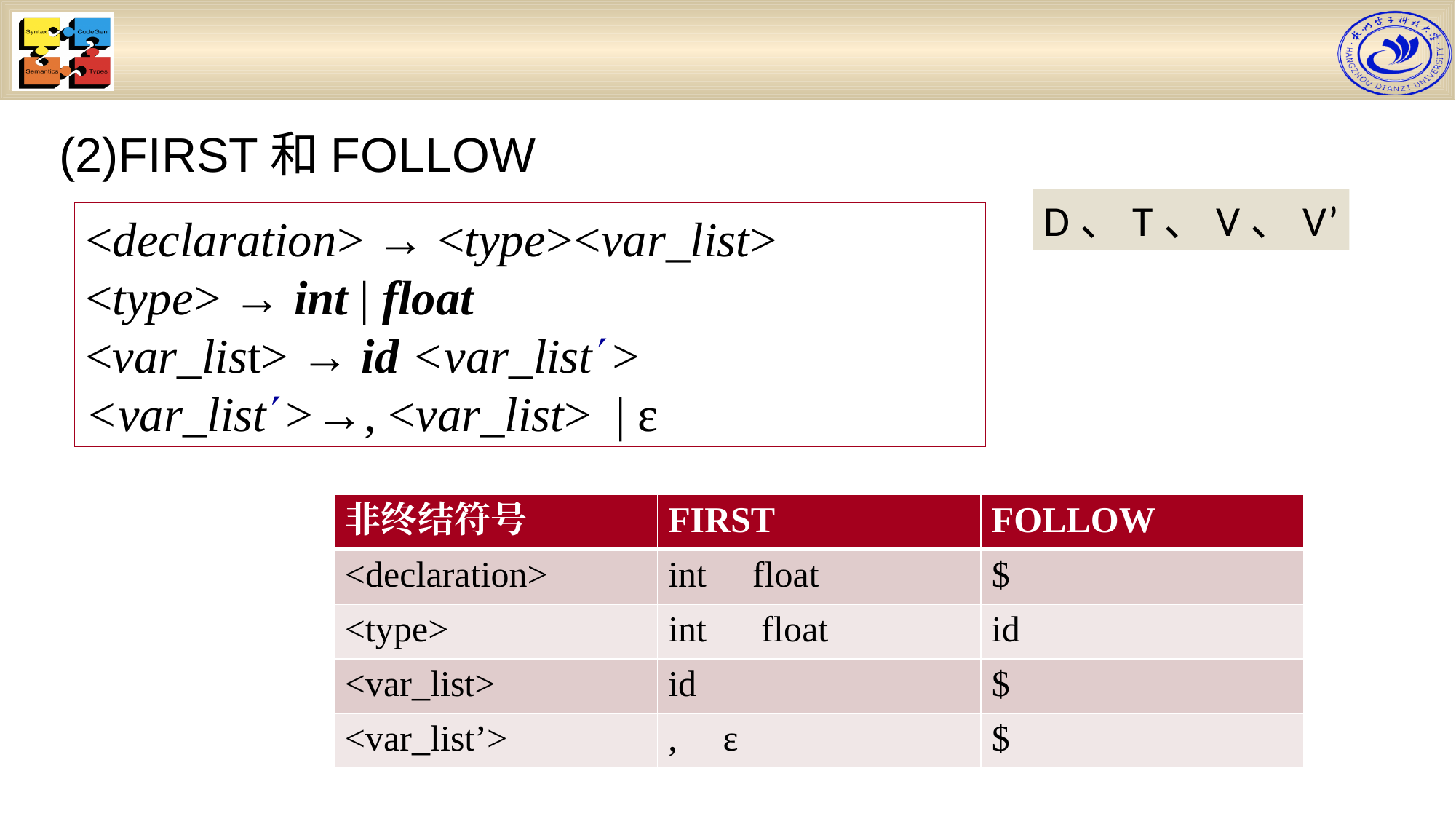

(2)FIRST和FOLLOW

D、T、V、V’
<declaration> → <type><var_list>
<type> → int | float
<var_list> → id <var_list′>
<var_list′>→, <var_list>  | ε
| 非终结符号 | FIRST | FOLLOW |
| --- | --- | --- |
| <declaration> | int float | $ |
| <type> | int float | id |
| <var\_list> | id | $ |
| <var\_list’> | , ε | $ |